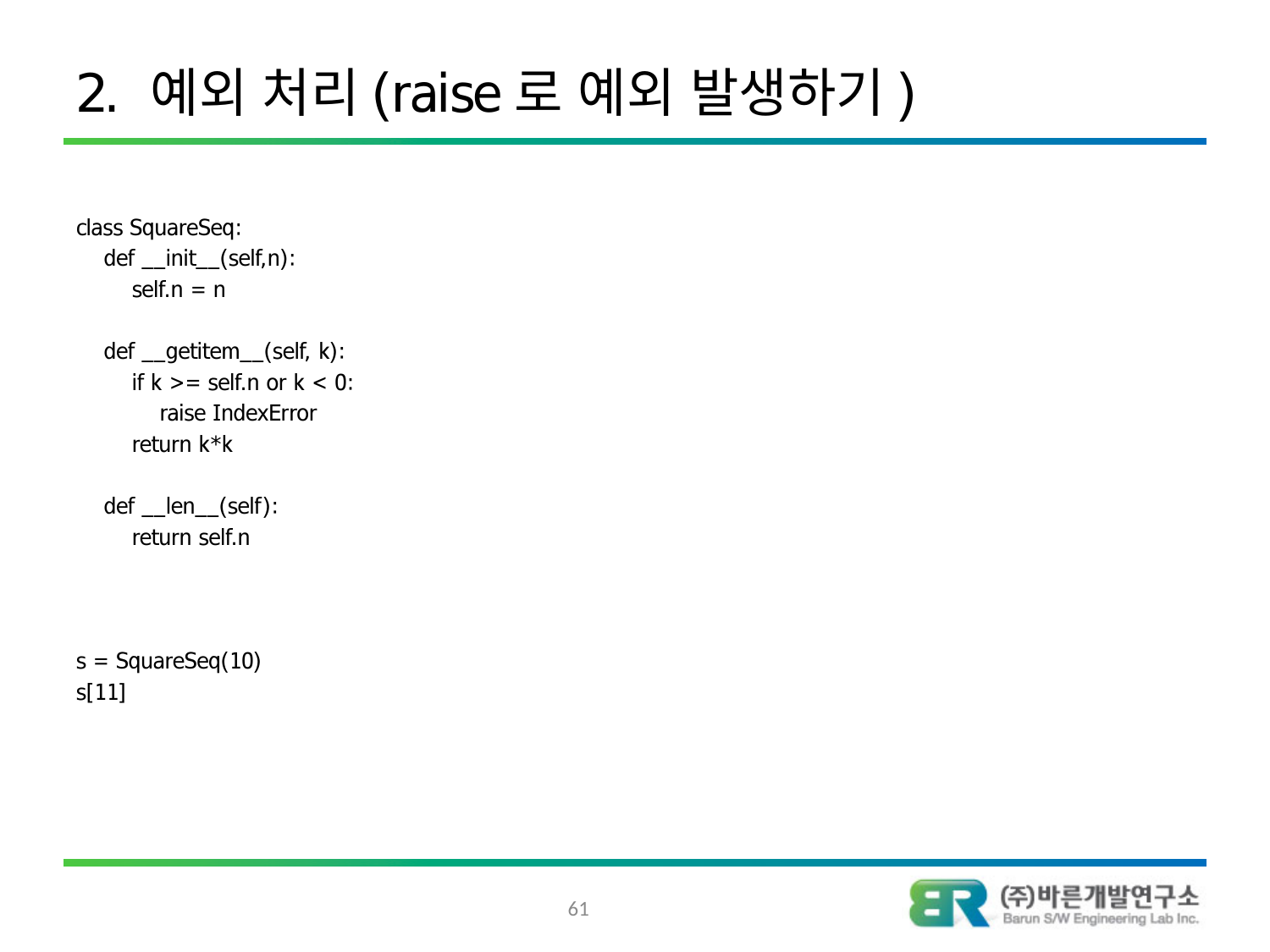

# 2. 예외 처리(raise로 예외 발생하기)

class SquareSeq:
    def __init__(self,n):
        self.n = n

    def __getitem__(self, k):
        if k >= self.n or k < 0:
            raise IndexError
        return k*k

    def __len__(self):
        return self.n

s = SquareSeq(10)
s[11]

61